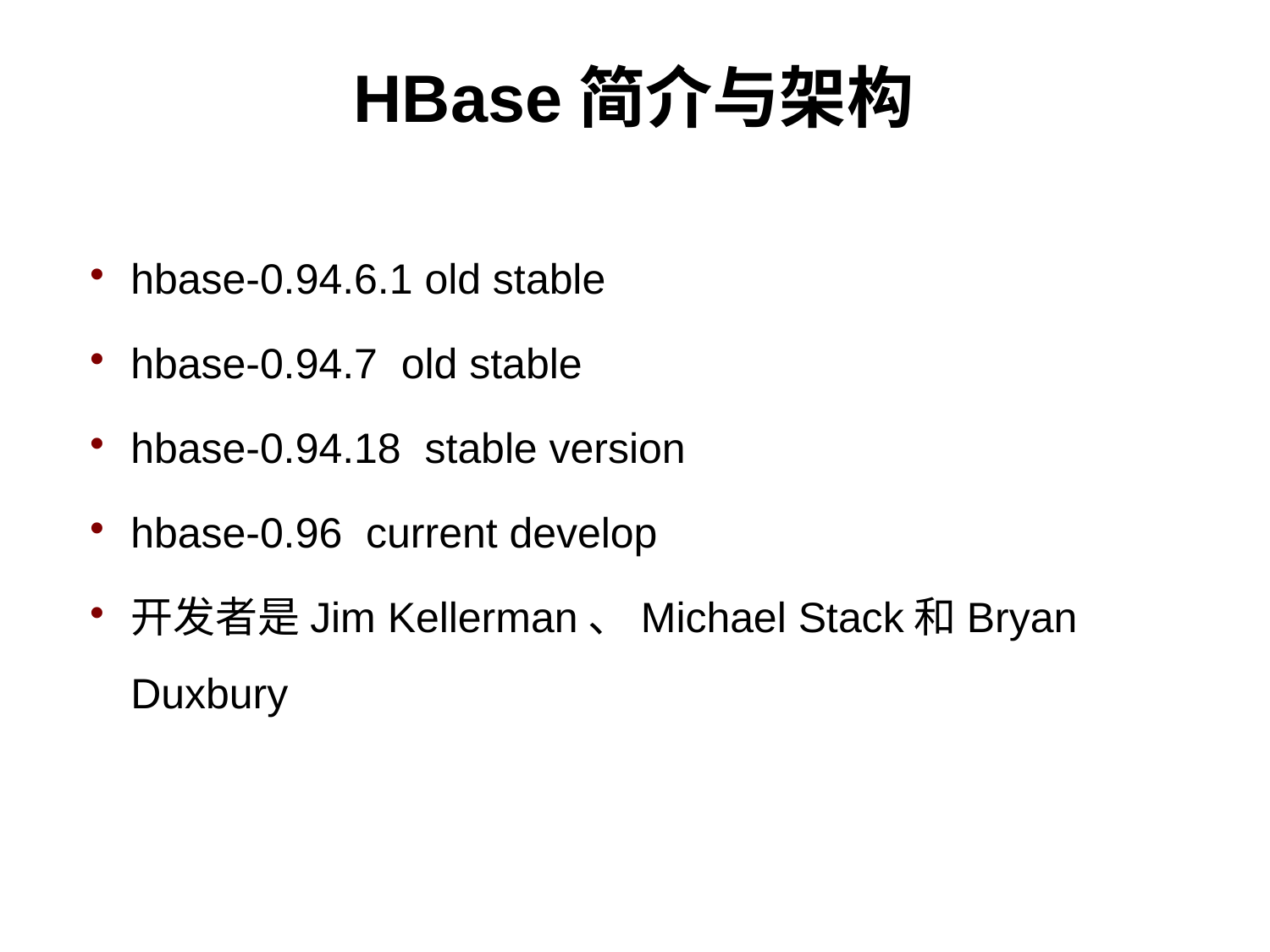

HBase简介与架构
hbase-0.94.6.1 old stable
hbase-0.94.7  old stable
hbase-0.94.18  stable version
hbase-0.96  current develop
开发者是Jim Kellerman、Michael Stack和Bryan Duxbury